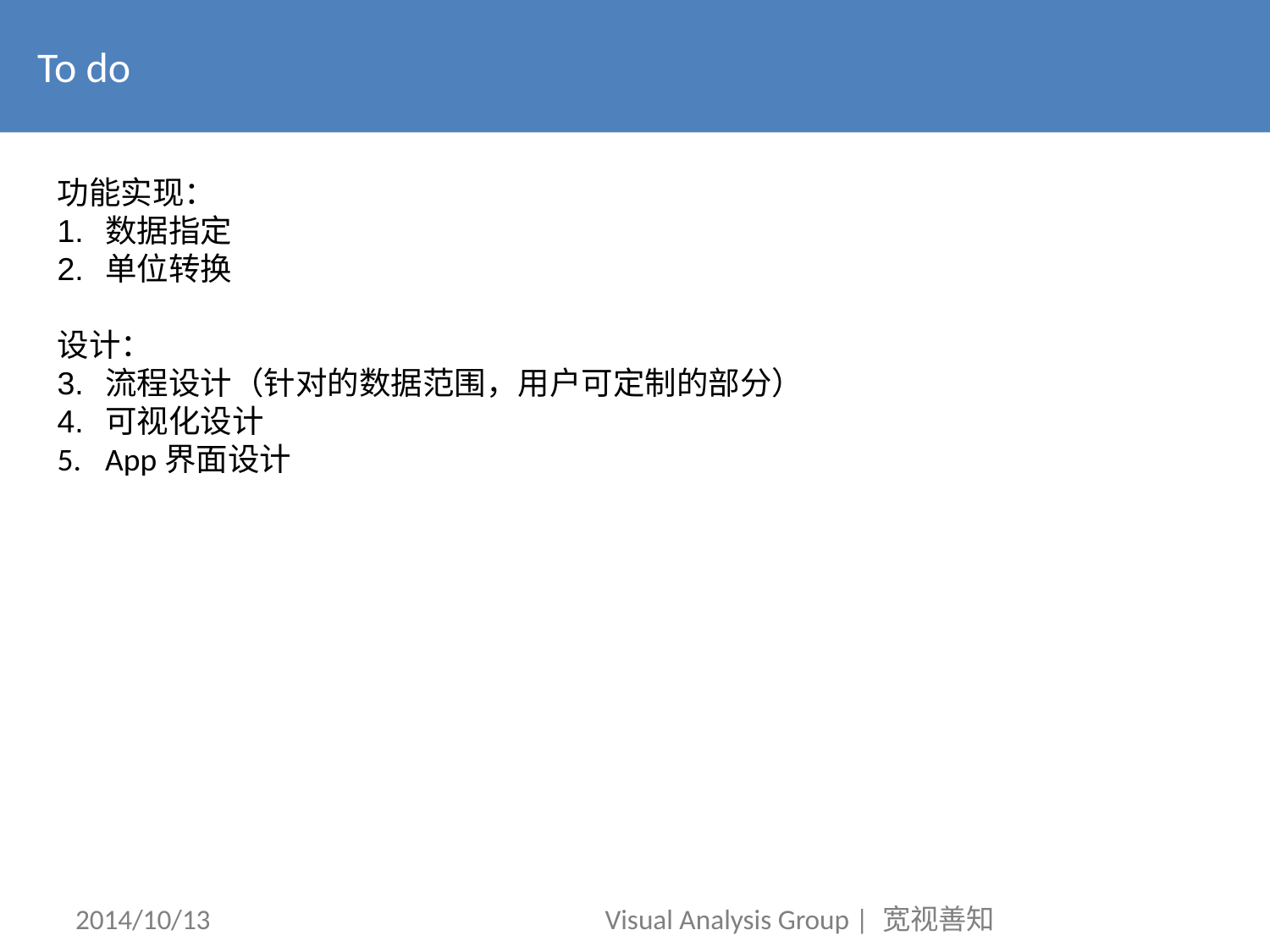

To do
功能实现：
数据指定
单位转换

设计：
流程设计（针对的数据范围，用户可定制的部分）
可视化设计
App界面设计
2014/10/13
Visual Analysis Group | 宽视善知